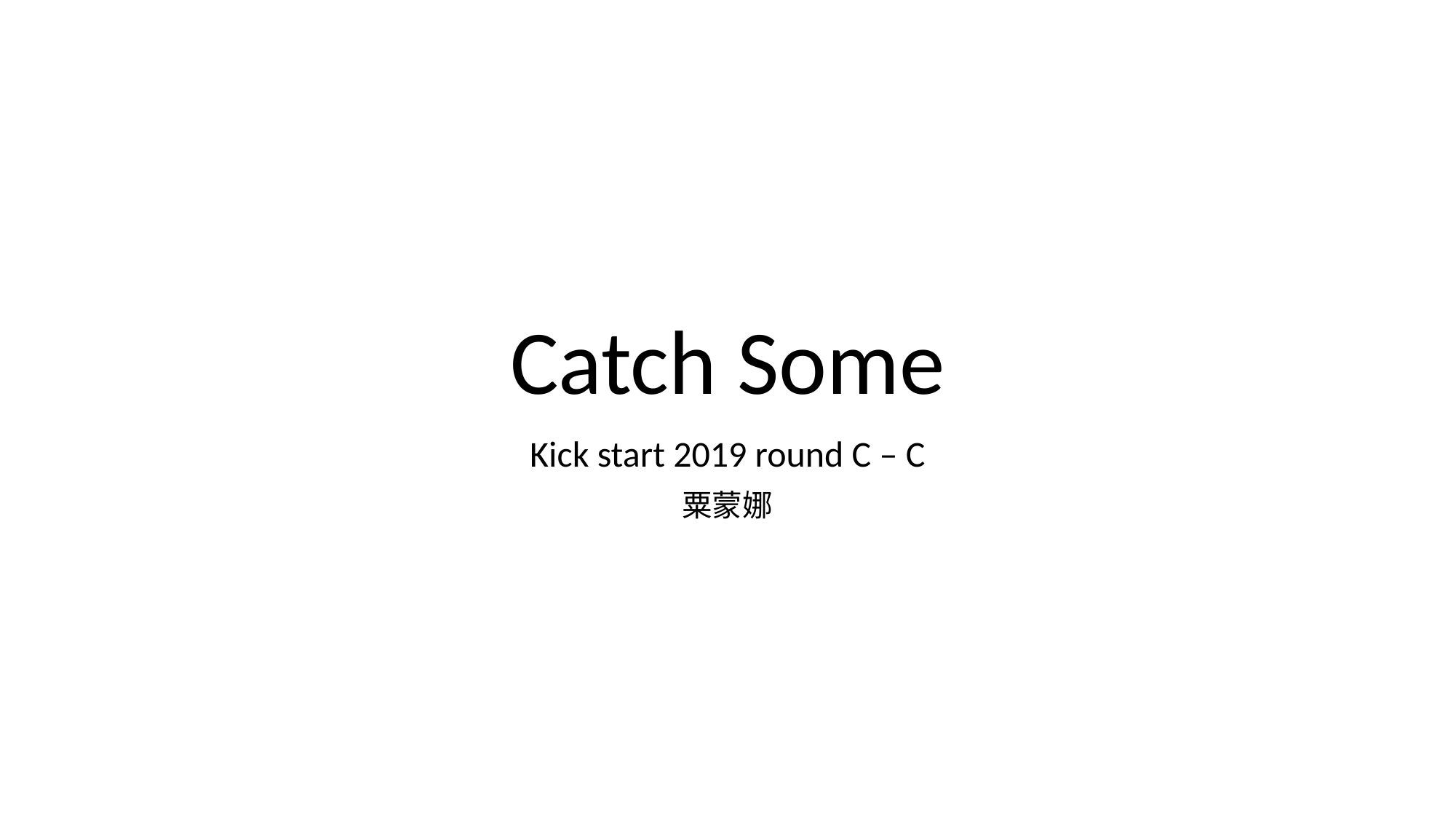

# Catch Some
Kick start 2019 round C – C
粟蒙娜